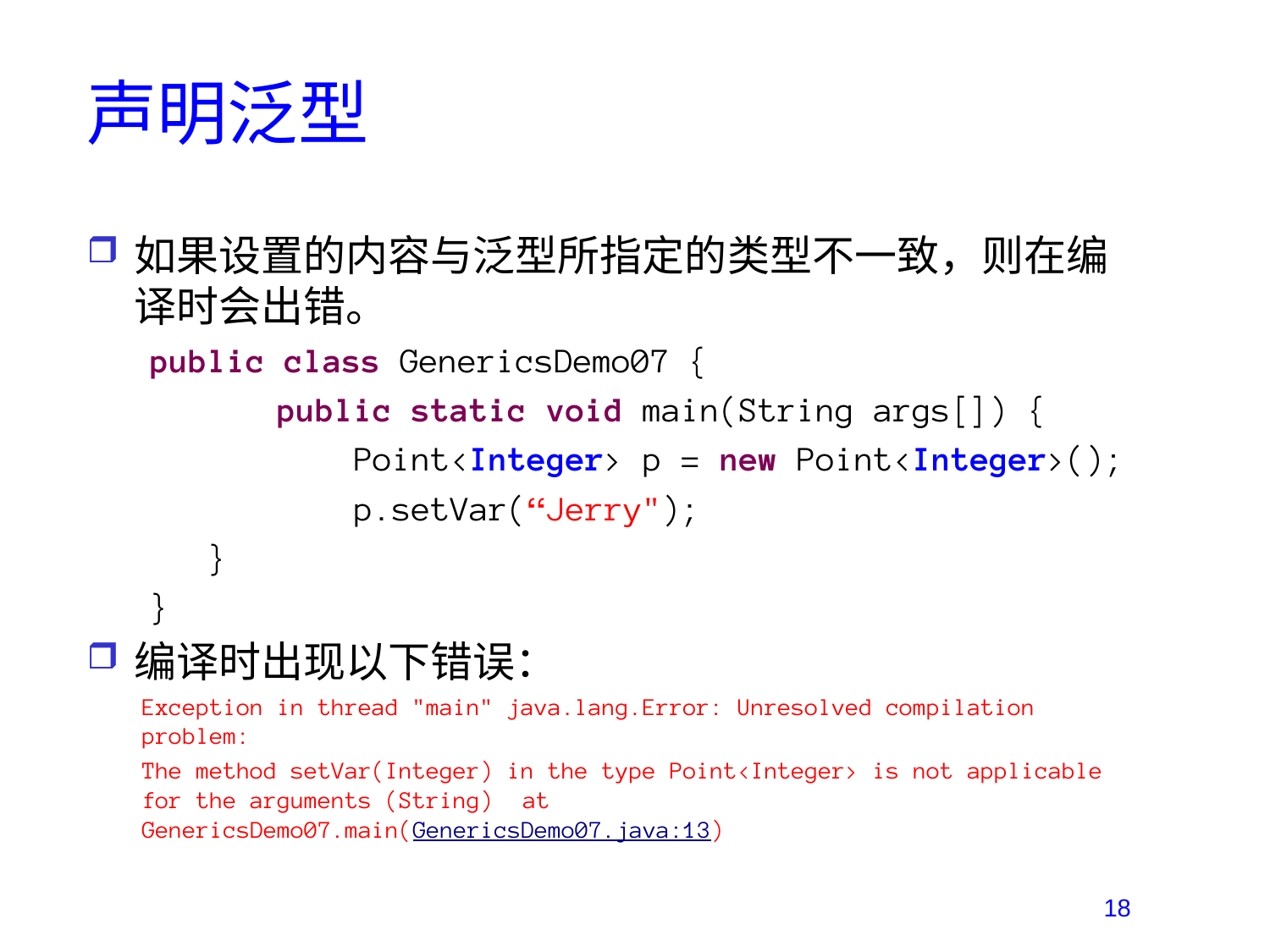

# 声明泛型
如果设置的内容与泛型所指定的类型不一致，则在编译时会出错。
public class GenericsDemo07 {
	public static void main(String args[]) {
	    Point<Integer> p = new Point<Integer>();
	    p.setVar(“Jerry");
   }
}
编译时出现以下错误：
Exception in thread "main" java.lang.Error: Unresolved compilation problem:
The method setVar(Integer) in the type Point<Integer> is not applicable for the arguments (String)	at GenericsDemo07.main(GenericsDemo07.java:13)

18